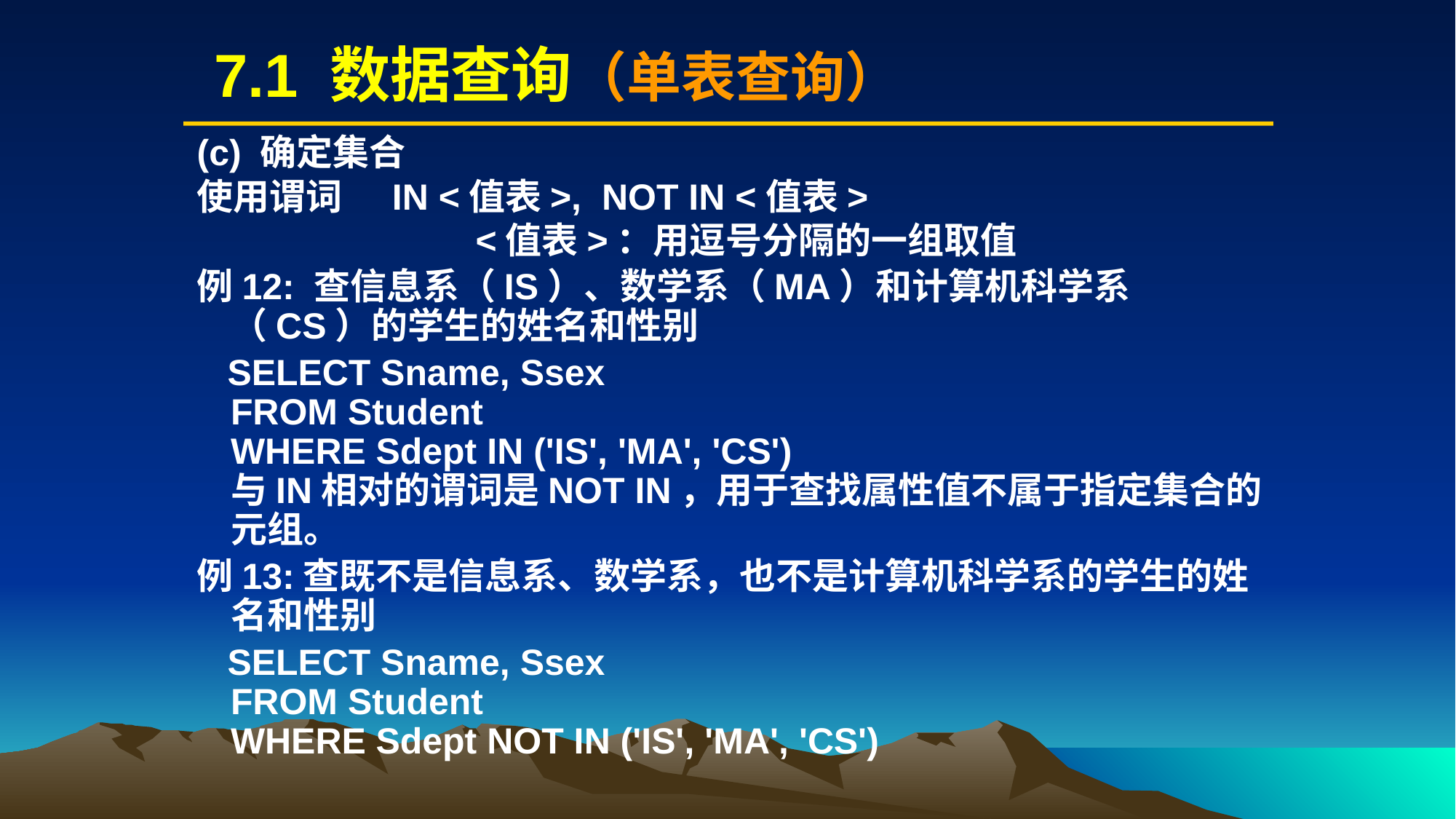

# 7.1 数据查询（单表查询）

(c) 确定集合
使用谓词     IN <值表>,  NOT IN <值表>
          <值表>：用逗号分隔的一组取值
例12: 查信息系（IS）、数学系（MA）和计算机科学系（CS）的学生的姓名和性别
   SELECT Sname, Ssex 　
FROM Student 　
WHERE Sdept IN ('IS', 'MA', 'CS')
与IN相对的谓词是NOT IN，用于查找属性值不属于指定集合的元组。
例13:查既不是信息系、数学系，也不是计算机科学系的学生的姓名和性别
   SELECT Sname, Ssex 　
FROM Student 　
WHERE Sdept NOT IN ('IS', 'MA', 'CS')